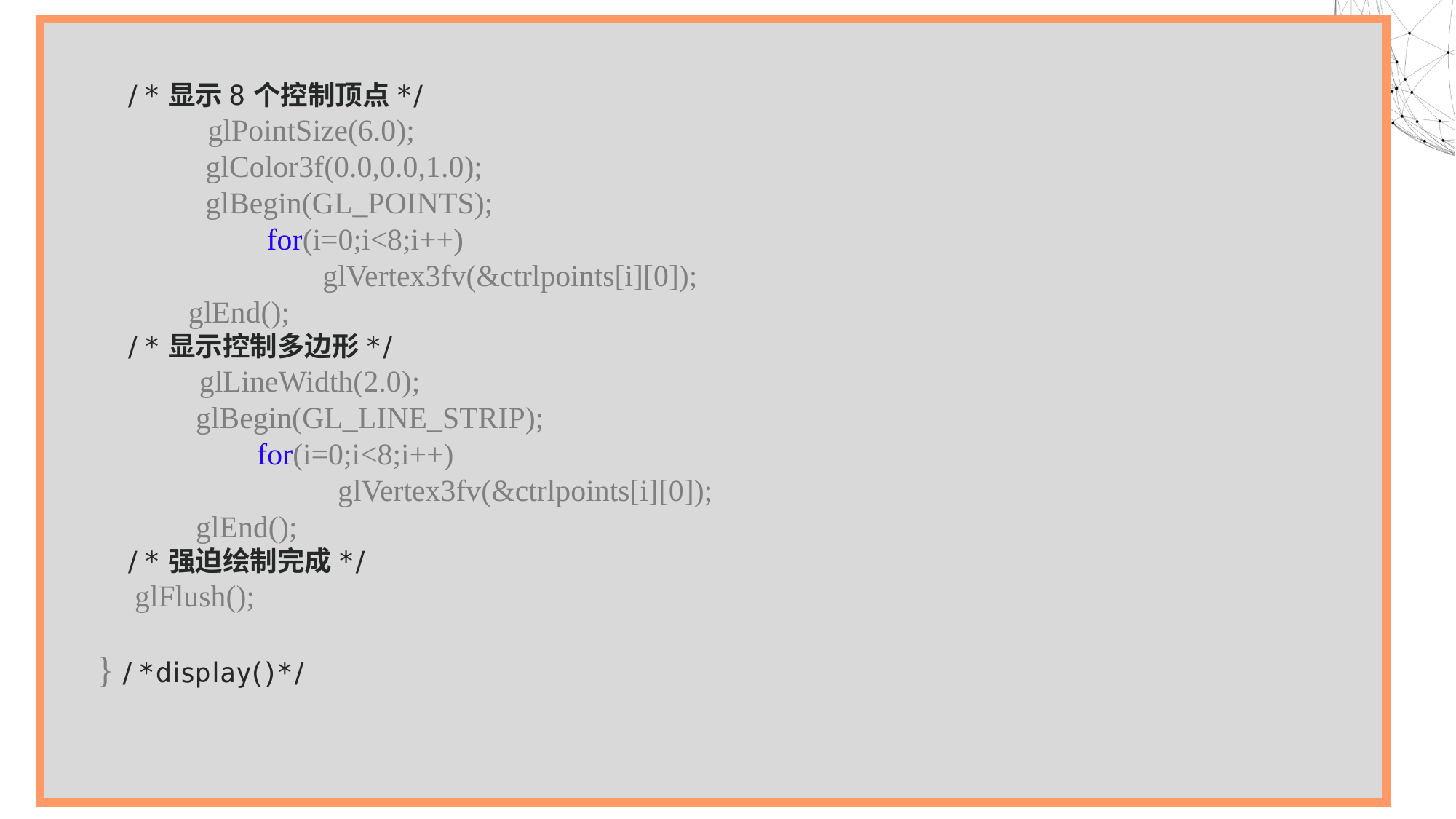

/*显示8个控制顶点*/
             glPointSize(6.0);
	glColor3f(0.0,0.0,1.0);
	glBegin(GL_POINTS);
            	        for(i=0;i<8;i++)
		 glVertex3fv(&ctrlpoints[i][0]);
            glEnd();
    /*显示控制多边形*/
            glLineWidth(2.0);
             glBegin(GL_LINE_STRIP);
                     for(i=0;i<8;i++)
		   glVertex3fv(&ctrlpoints[i][0]);
             glEnd();
    /*强迫绘制完成*/
     glFlush();

} /*display()*/